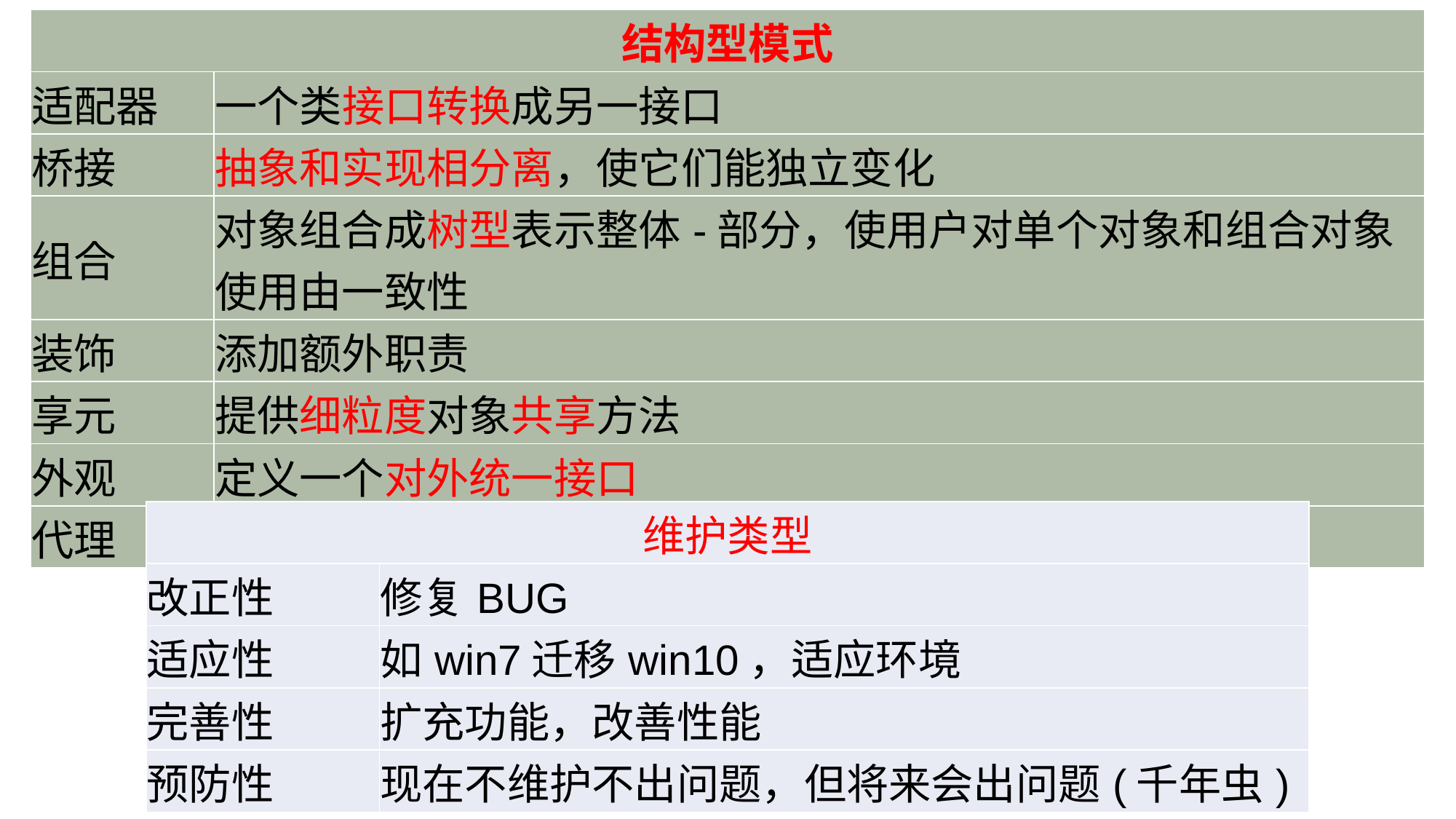

| 结构型模式 | 结构型模式 |
| --- | --- |
| 适配器 | 一个类接口转换成另一接口 |
| 桥接 | 抽象和实现相分离，使它们能独立变化 |
| 组合 | 对象组合成树型表示整体-部分，使用户对单个对象和组合对象使用由一致性 |
| 装饰 | 添加额外职责 |
| 享元 | 提供细粒度对象共享方法 |
| 外观 | 定义一个对外统一接口 |
| 代理 | 给其他对象提供代理控制该对象访问 |
| 维护类型 |  |
| --- | --- |
| 改正性 | 修复BUG |
| 适应性 | 如win7迁移win10，适应环境 |
| 完善性 | 扩充功能，改善性能 |
| 预防性 | 现在不维护不出问题，但将来会出问题(千年虫) |